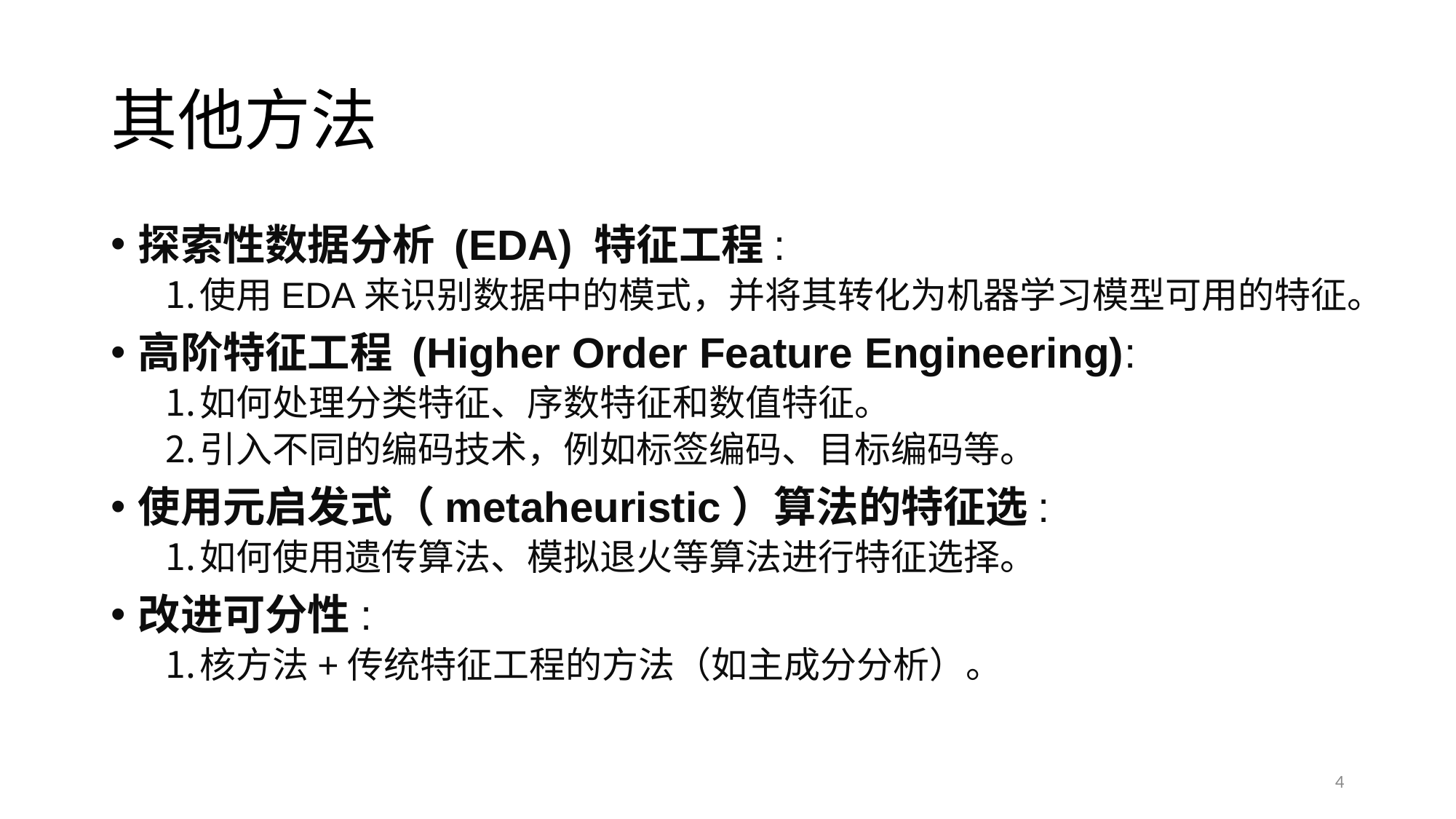

# 其他方法
探索性数据分析 (EDA) 特征工程:
使用EDA来识别数据中的模式，并将其转化为机器学习模型可用的特征。
高阶特征工程 (Higher Order Feature Engineering):
如何处理分类特征、序数特征和数值特征。
引入不同的编码技术，例如标签编码、目标编码等。
使用元启发式（metaheuristic）算法的特征选:
如何使用遗传算法、模拟退火等算法进行特征选择。
改进可分性:
核方法+传统特征工程的方法（如主成分分析）。
4